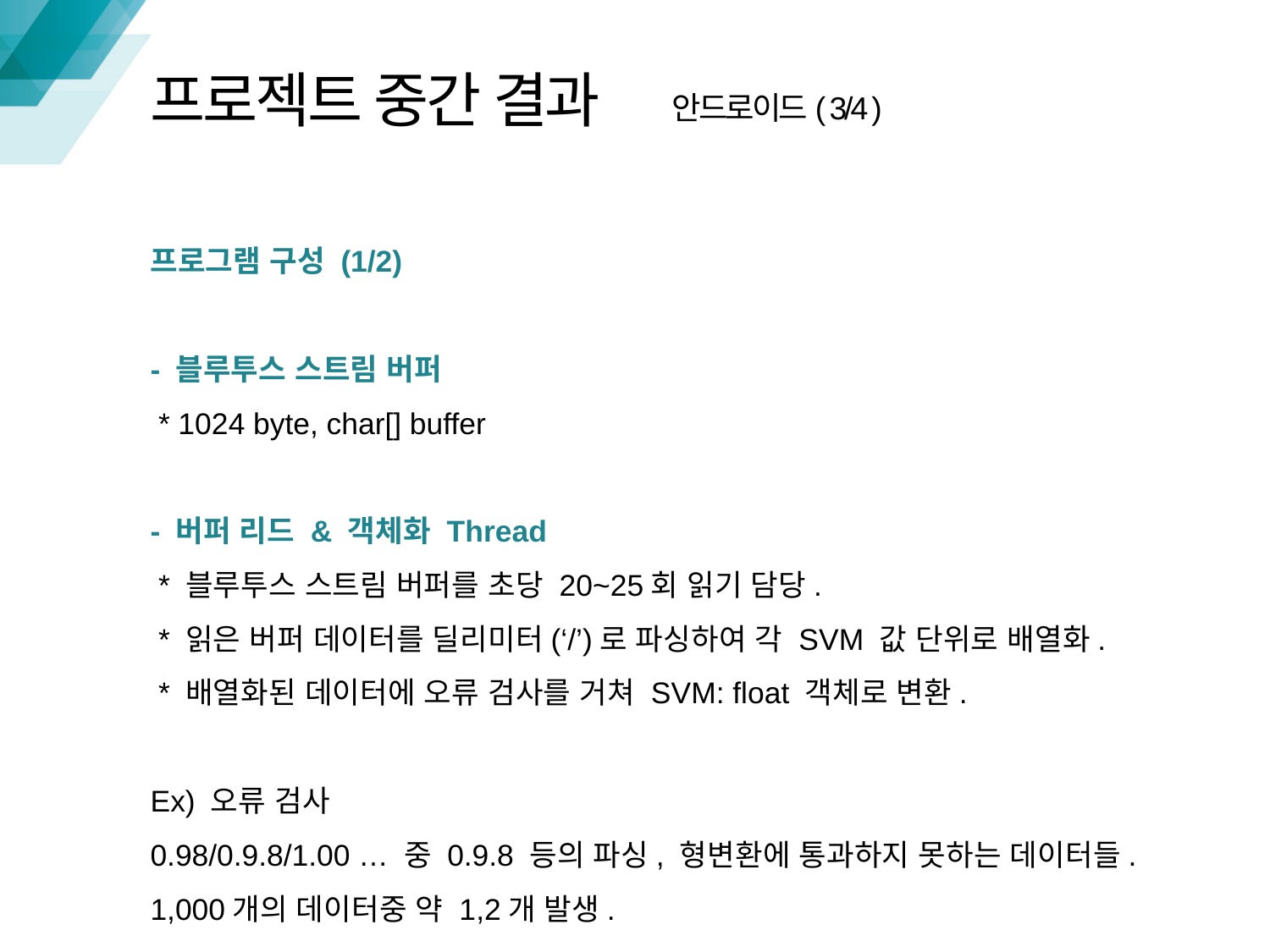

# 프로젝트 중간 결과
안드로이드( 3/4 )
프로그램 구성 (1/2)

- 블루투스 스트림 버퍼
 * 1024 byte, char[] buffer

- 버퍼 리드 & 객체화 Thread
 * 블루투스 스트림 버퍼를 초당 20~25회 읽기 담당.
 * 읽은 버퍼 데이터를 딜리미터(‘/’)로 파싱하여 각 SVM 값 단위로 배열화.
 * 배열화된 데이터에 오류 검사를 거쳐 SVM: float 객체로 변환.

Ex) 오류 검사
0.98/0.9.8/1.00 … 중 0.9.8 등의 파싱, 형변환에 통과하지 못하는 데이터들.
1,000개의 데이터중 약 1,2개 발생.